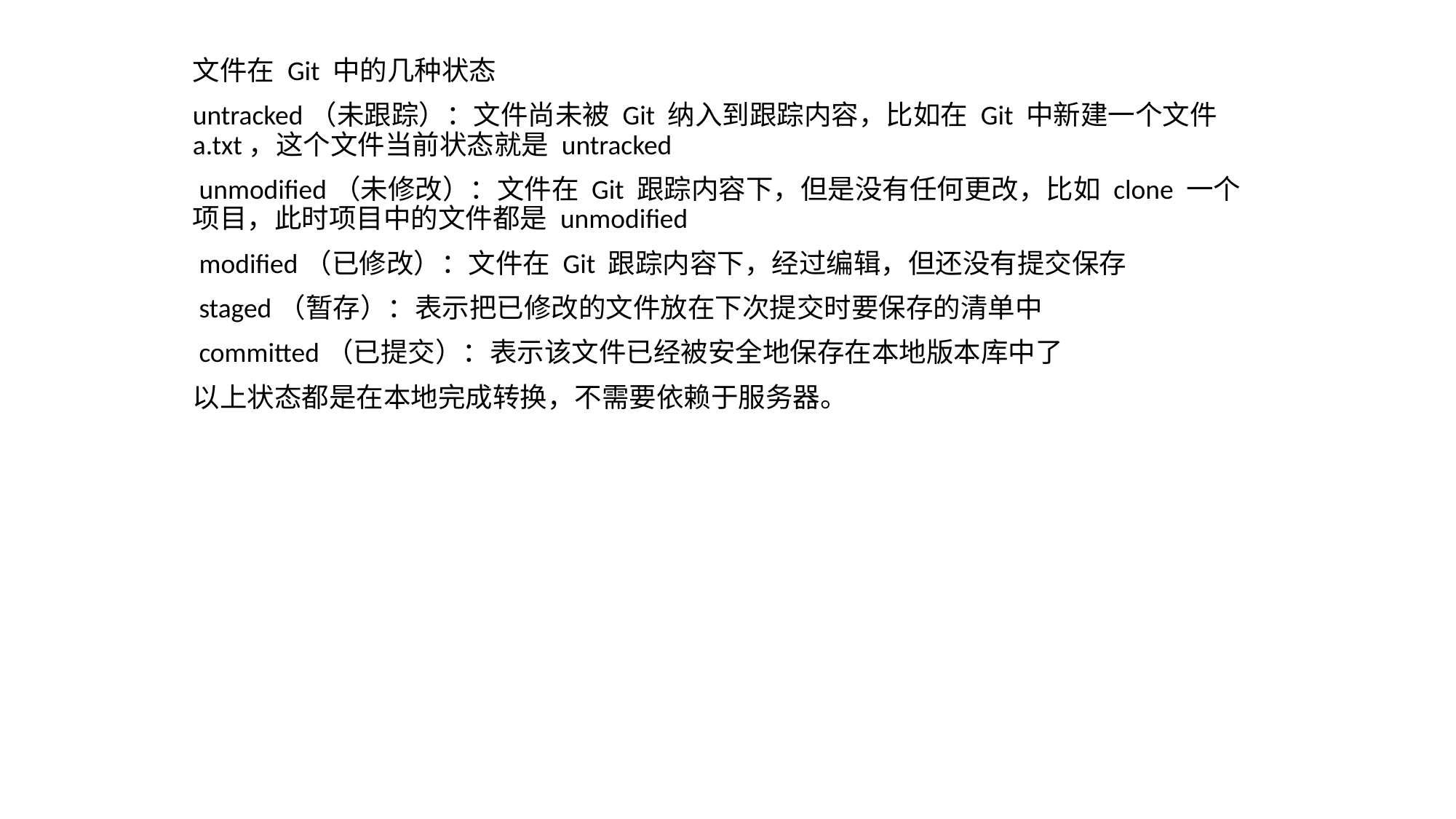

文件在 Git 中的几种状态
untracked（未跟踪）：文件尚未被 Git 纳入到跟踪内容，比如在 Git 中新建一个文件 a.txt，这个文件当前状态就是 untracked
 unmodified（未修改）：文件在 Git 跟踪内容下，但是没有任何更改，比如 clone 一个项目，此时项目中的文件都是 unmodified
 modified（已修改）：文件在 Git 跟踪内容下，经过编辑，但还没有提交保存
 staged（暂存）：表示把已修改的文件放在下次提交时要保存的清单中
 committed（已提交）：表示该文件已经被安全地保存在本地版本库中了
以上状态都是在本地完成转换，不需要依赖于服务器。